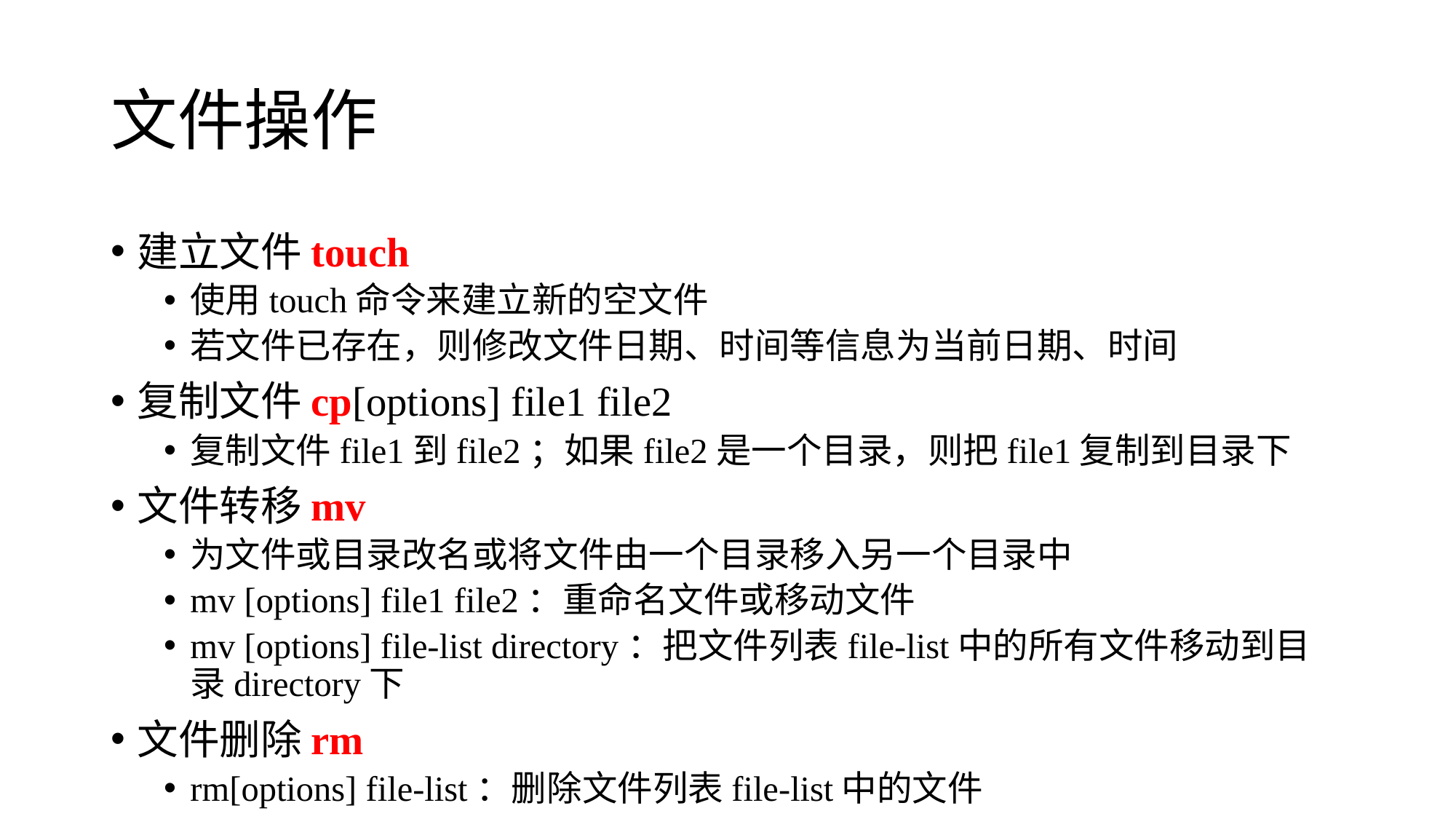

# 文件操作
建立文件touch
使用touch命令来建立新的空文件
若文件已存在，则修改文件日期、时间等信息为当前日期、时间
复制文件cp[options] file1 file2
复制文件file1到file2；如果file2是一个目录，则把file1复制到目录下
文件转移mv
为文件或目录改名或将文件由一个目录移入另一个目录中
mv [options] file1 file2：重命名文件或移动文件
mv [options] file-list directory：把文件列表file-list中的所有文件移动到目录directory下
文件删除rm
rm[options] file-list：删除文件列表file-list中的文件